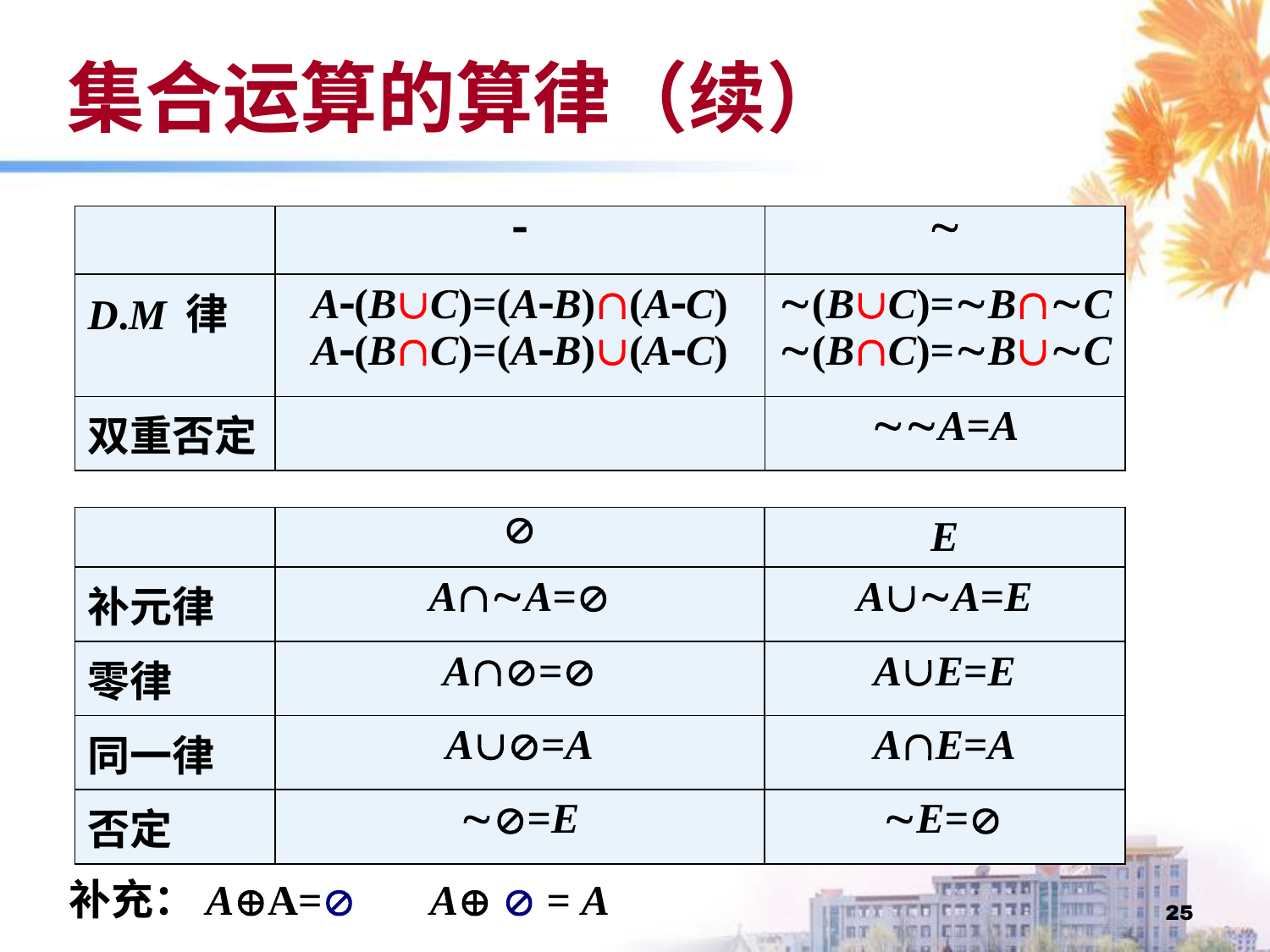

# 集合运算的算律（续）
|  | − | ∼ |
| --- | --- | --- |
| D.M 律 | A−(B∪C)=(A−B)∩(A−C) A−(B∩C)=(A−B)∪(A−C) | ∼(B∪C)=∼B∩∼C ∼(B∩C)=∼B∪∼C |
| 双重否定 |  | ∼∼A=A |
|  | ∅ | E |
| --- | --- | --- |
| 补元律 | A∩∼A=∅ | A∪∼A=E |
| 零律 | A∩∅=∅ | A∪E=E |
| 同一律 | A∪∅=A | A∩E=A |
| 否定 | ∼∅=E | ∼E=∅ |
补充：A⊕A=∅       A⊕ ∅ = A
25